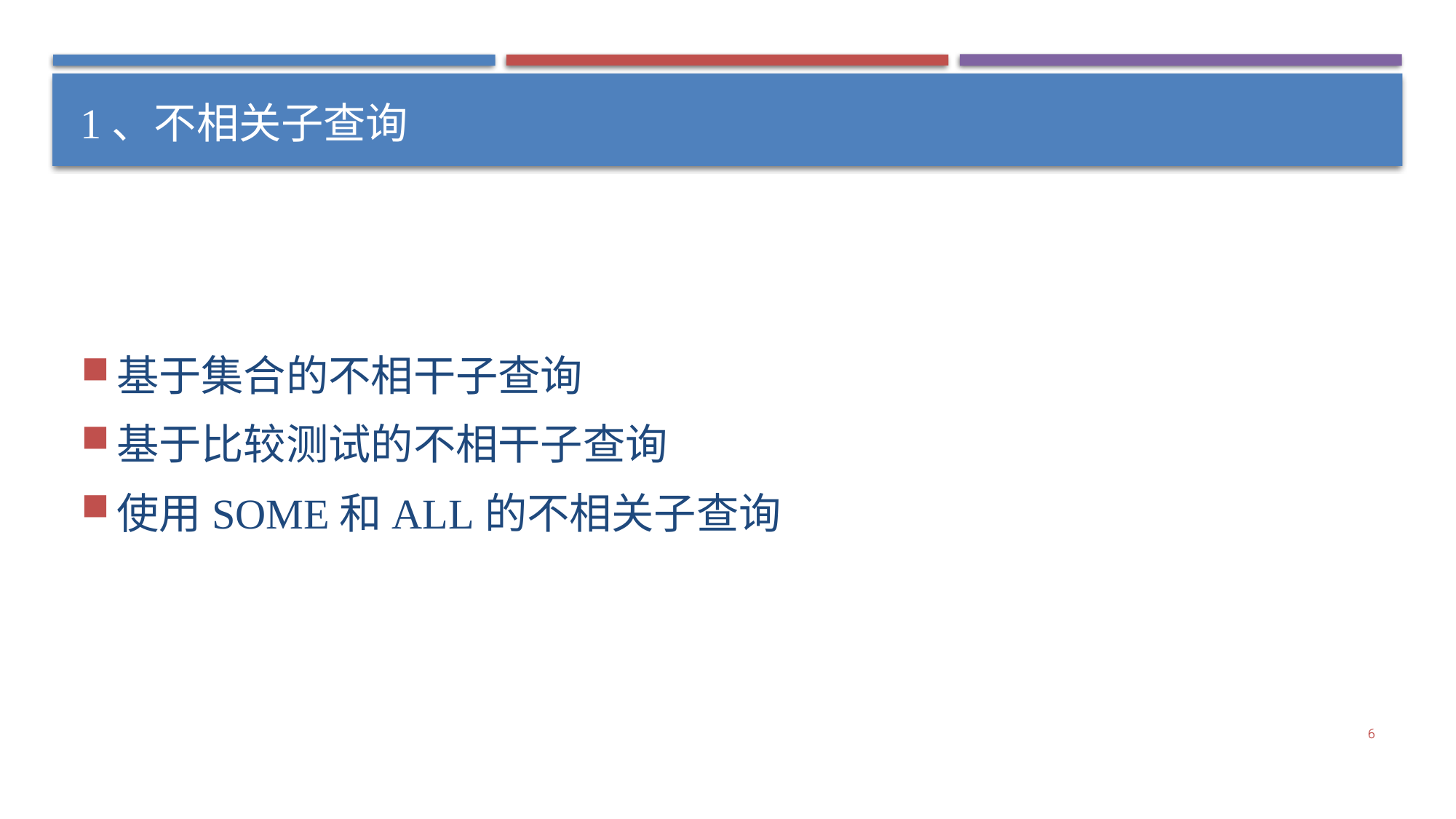

# 1、不相关子查询
基于集合的不相干子查询
基于比较测试的不相干子查询
使用SOME和ALL的不相关子查询
6